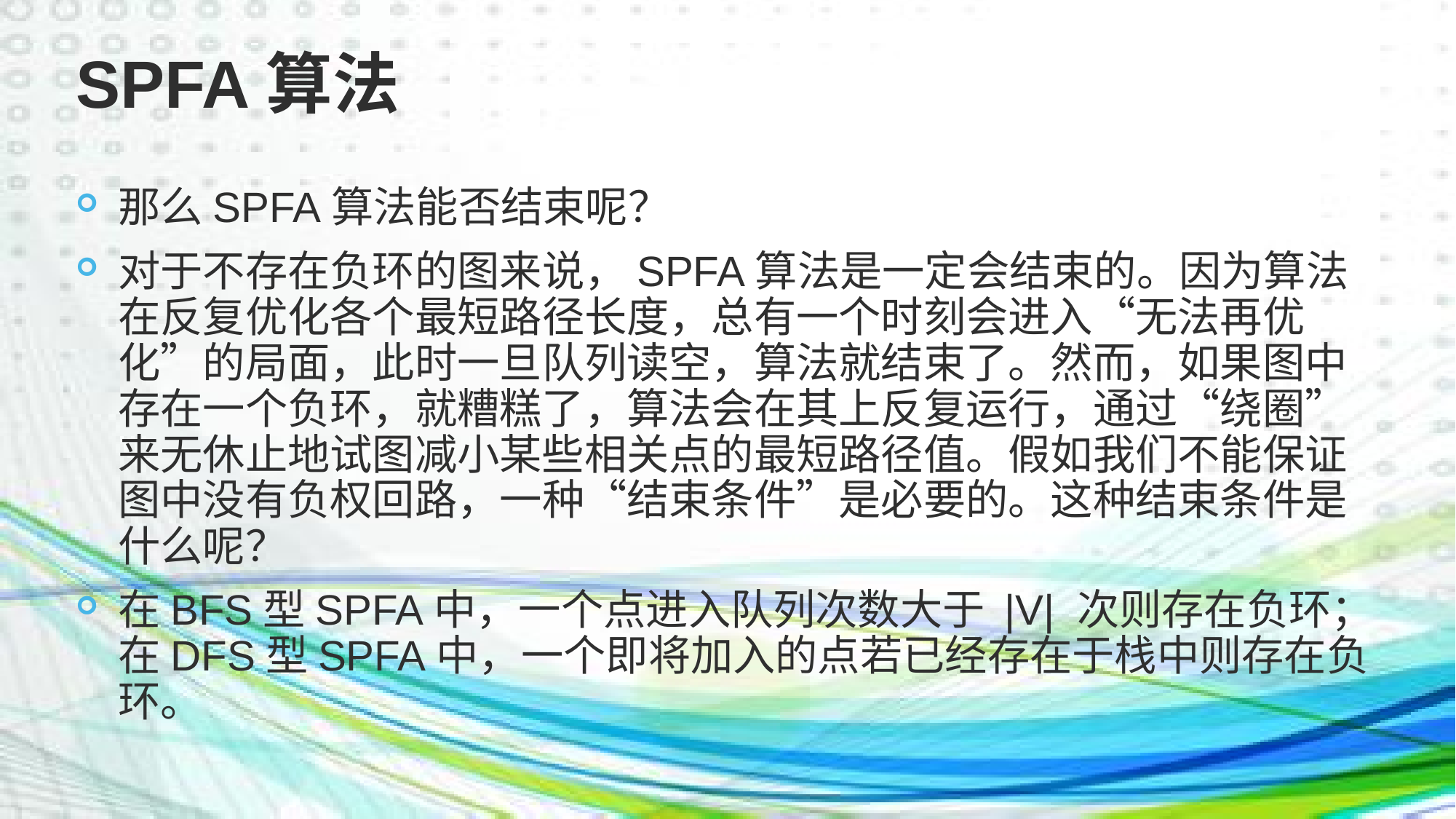

# SPFA算法
那么SPFA算法能否结束呢？
对于不存在负环的图来说，SPFA算法是一定会结束的。因为算法在反复优化各个最短路径长度，总有一个时刻会进入“无法再优化”的局面，此时一旦队列读空，算法就结束了。然而，如果图中存在一个负环，就糟糕了，算法会在其上反复运行，通过“绕圈”来无休止地试图减小某些相关点的最短路径值。假如我们不能保证图中没有负权回路，一种“结束条件”是必要的。这种结束条件是什么呢？
在BFS型SPFA中，一个点进入队列次数大于 |V| 次则存在负环；在DFS型SPFA中，一个即将加入的点若已经存在于栈中则存在负环。